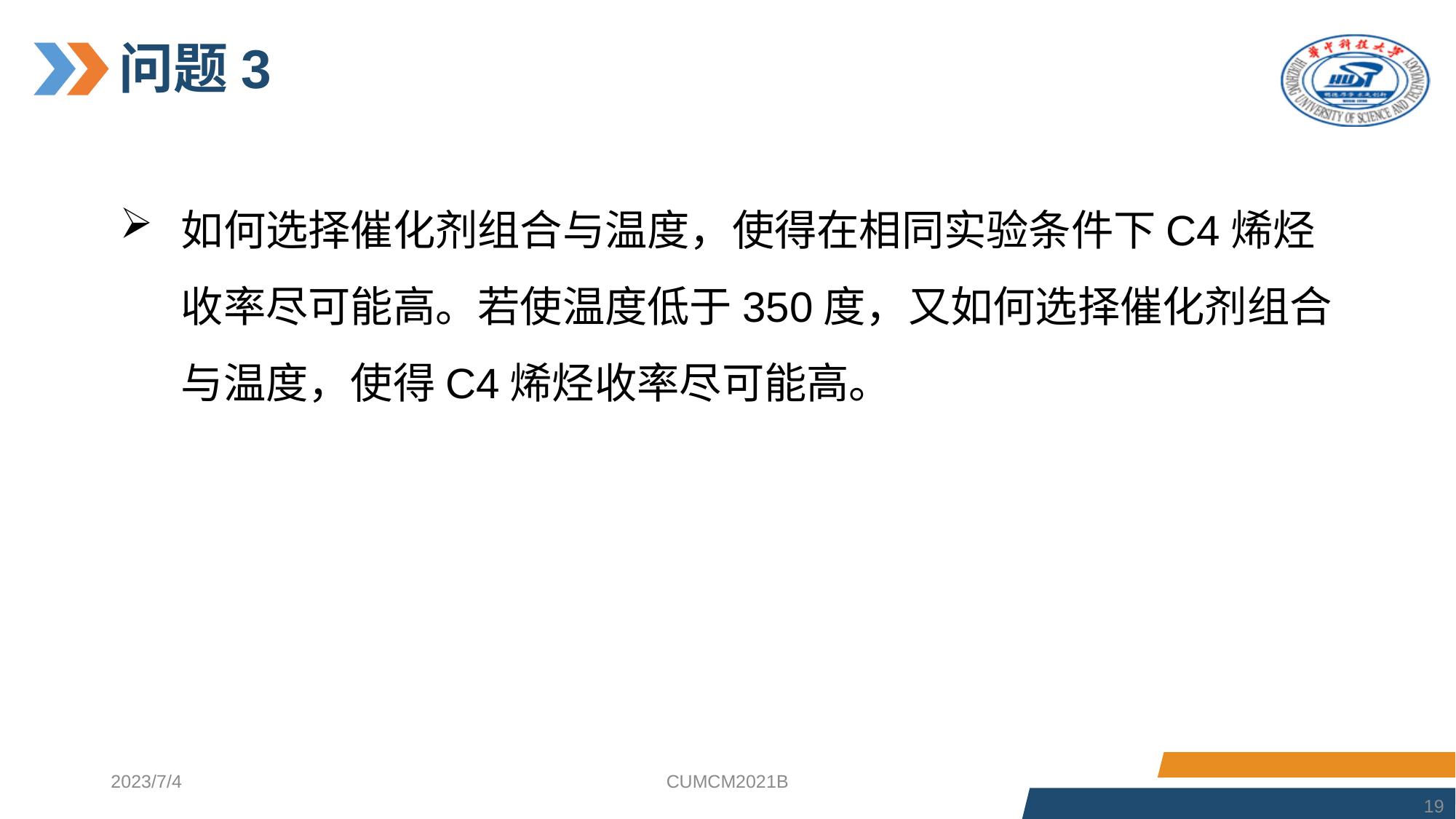

# 问题3
如何选择催化剂组合与温度，使得在相同实验条件下C4烯烃收率尽可能高。若使温度低于350度，又如何选择催化剂组合与温度，使得C4烯烃收率尽可能高。

2023/7/4
CUMCM2021B
19